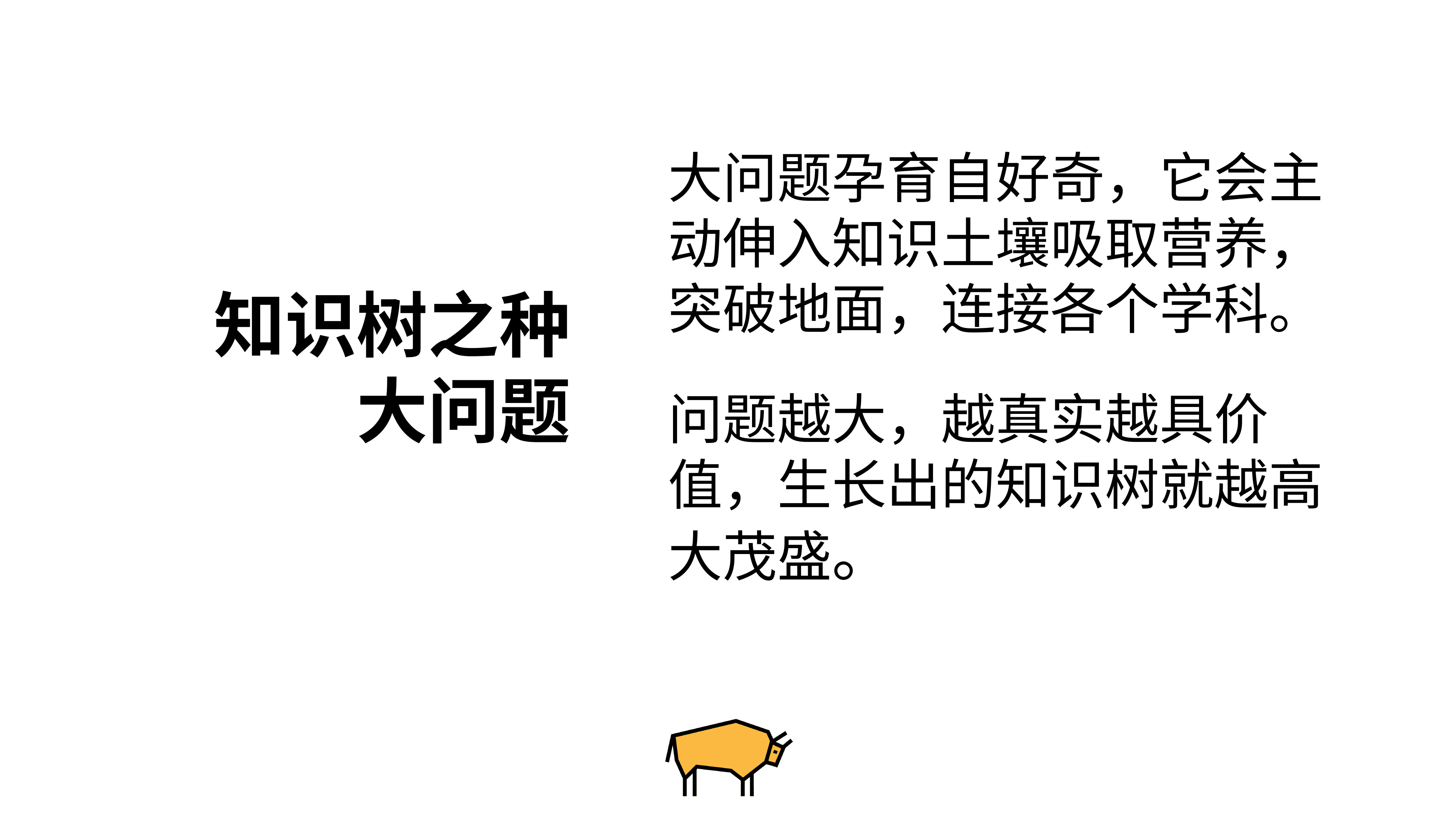

大问题孕育自好奇，它会主动伸入知识土壤吸取营养，突破地面，连接各个学科。
问题越大，越真实越具价值，生长出的知识树就越高大茂盛。
# 知识树之种 大问题